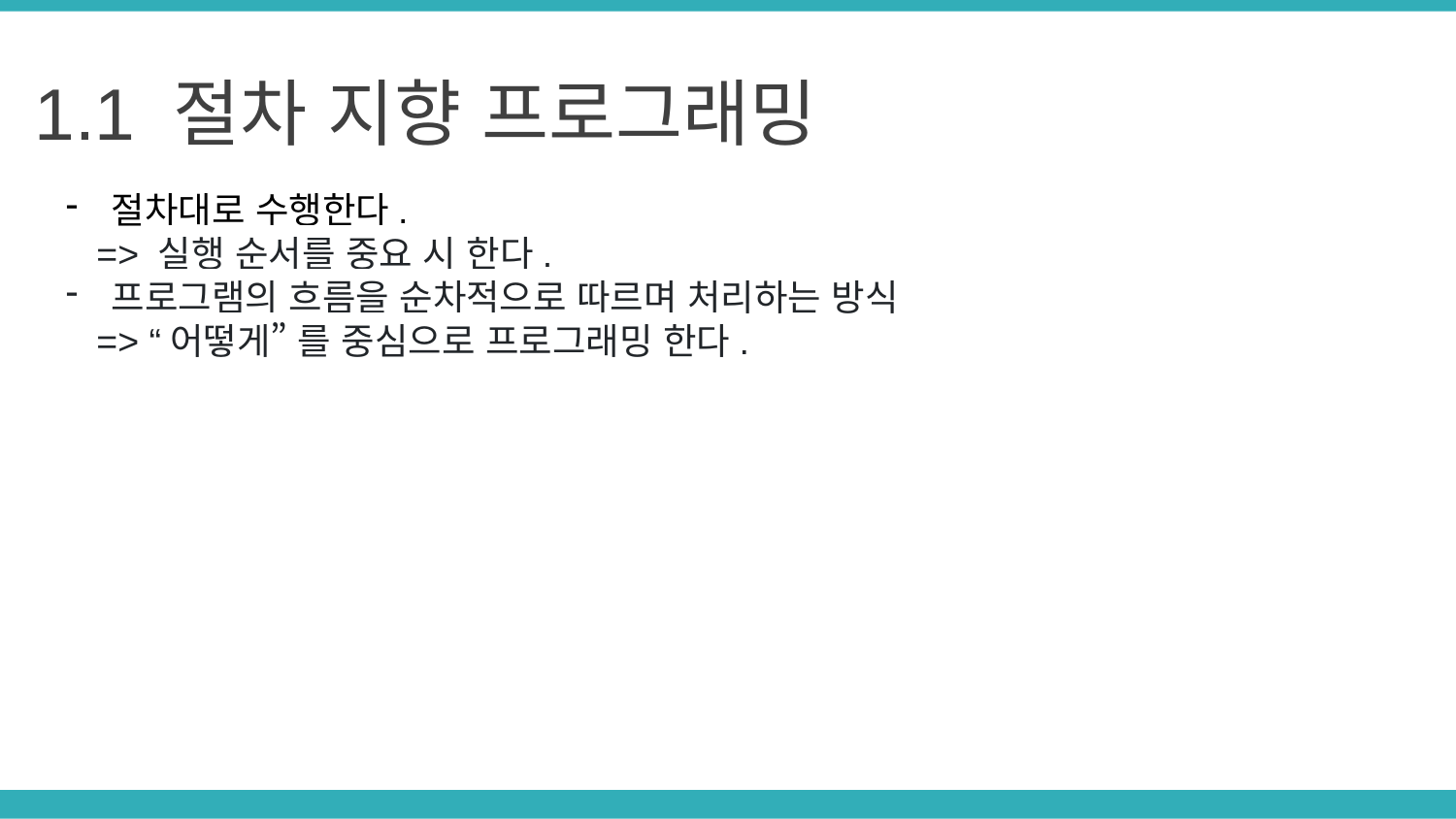

1.1 절차 지향 프로그래밍
절차대로 수행한다.
   => 실행 순서를 중요 시 한다.
프로그램의 흐름을 순차적으로 따르며 처리하는 방식
   => “어떻게” 를 중심으로 프로그래밍 한다.